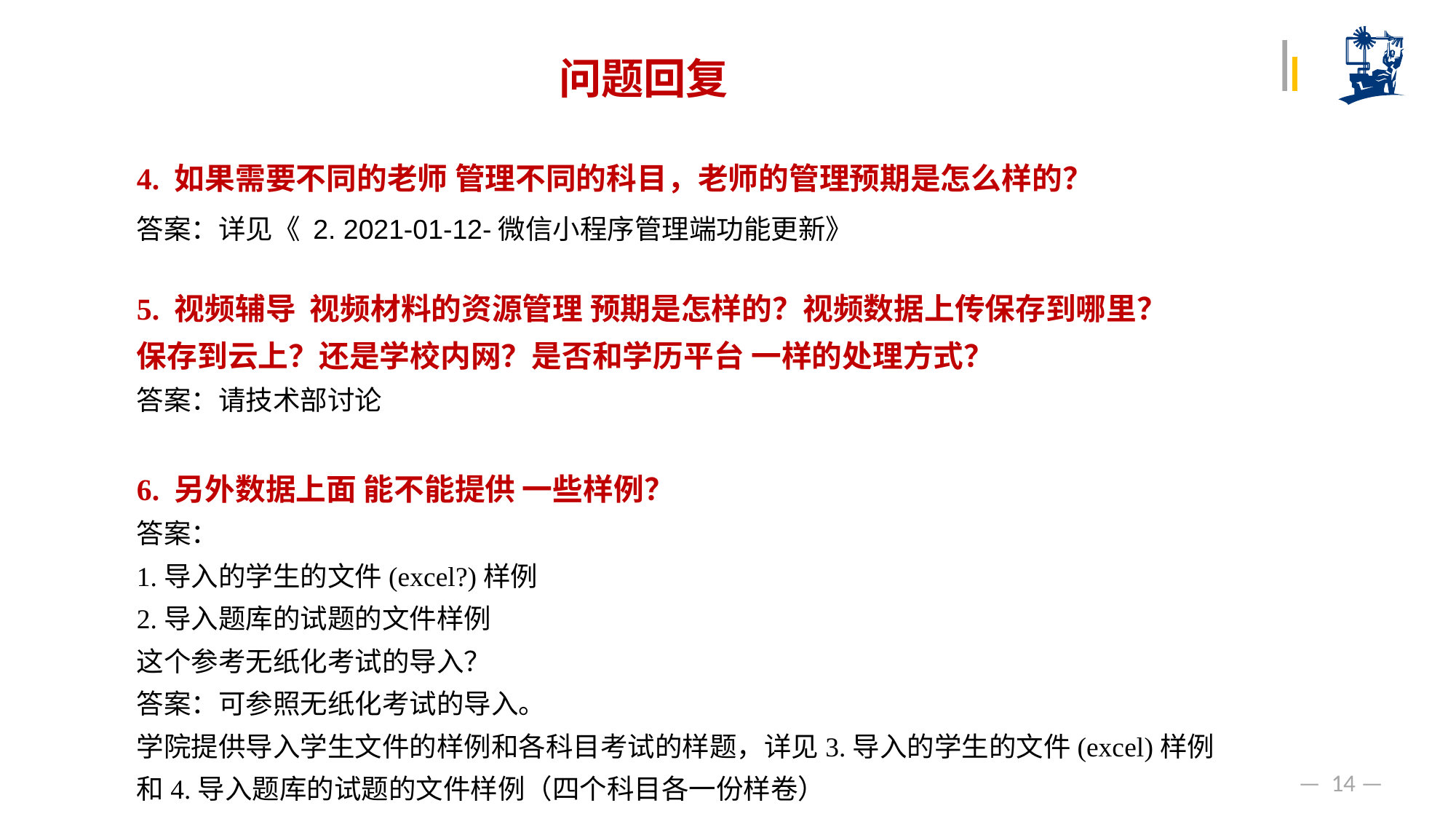

问题回复
4. 如果需要不同的老师 管理不同的科目，老师的管理预期是怎么样的？
答案：详见《 2. 2021-01-12-微信小程序管理端功能更新》
5. 视频辅导  视频材料的资源管理 预期是怎样的？视频数据上传保存到哪里？保存到云上？还是学校内网？是否和学历平台 一样的处理方式？
答案：请技术部讨论
6. 另外数据上面 能不能提供 一些样例？
答案：
1.导入的学生的文件(excel?)样例
2.导入题库的试题的文件样例
这个参考无纸化考试的导入？
答案：可参照无纸化考试的导入。
学院提供导入学生文件的样例和各科目考试的样题，详见3.导入的学生的文件(excel)样例和4.导入题库的试题的文件样例（四个科目各一份样卷）